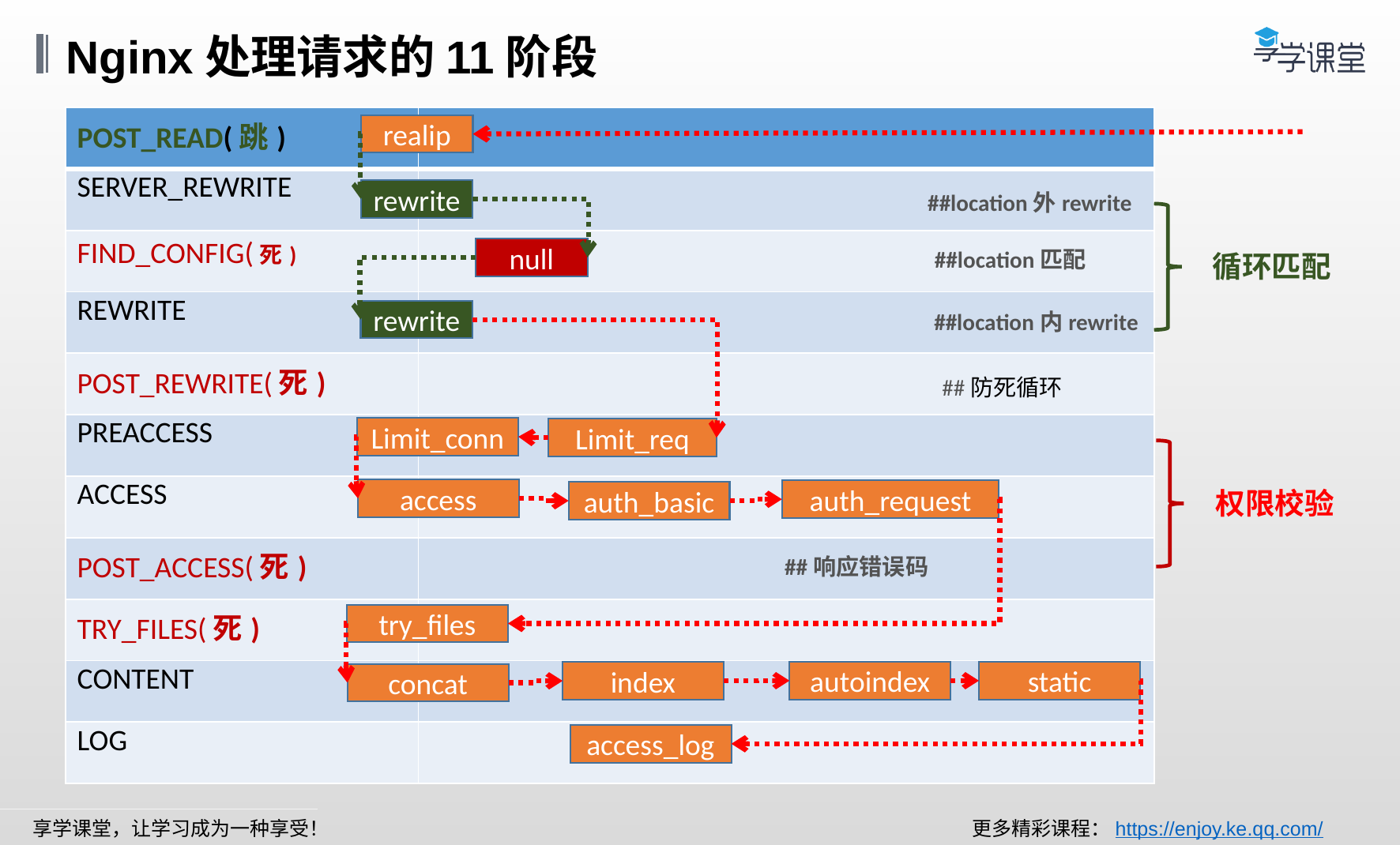

Nginx处理请求的11阶段
| POST\_READ(跳) |  |
| --- | --- |
| SERVER\_REWRITE |  |
| FIND\_CONFIG(死) |  |
| REWRITE |  |
| POST\_REWRITE(死) |  |
| PREACCESS |  |
| ACCESS |  |
| POST\_ACCESS(死) |  |
| TRY\_FILES(死) |  |
| CONTENT |  |
| LOG |  |
realip
rewrite
##location外rewrite

null
##location匹配
循环匹配
rewrite
##location内rewrite
##防死循环
Limit_conn
Limit_req

权限校验
access
auth_request
auth_basic
##响应错误码
try_files
static
autoindex
index
concat
access_log